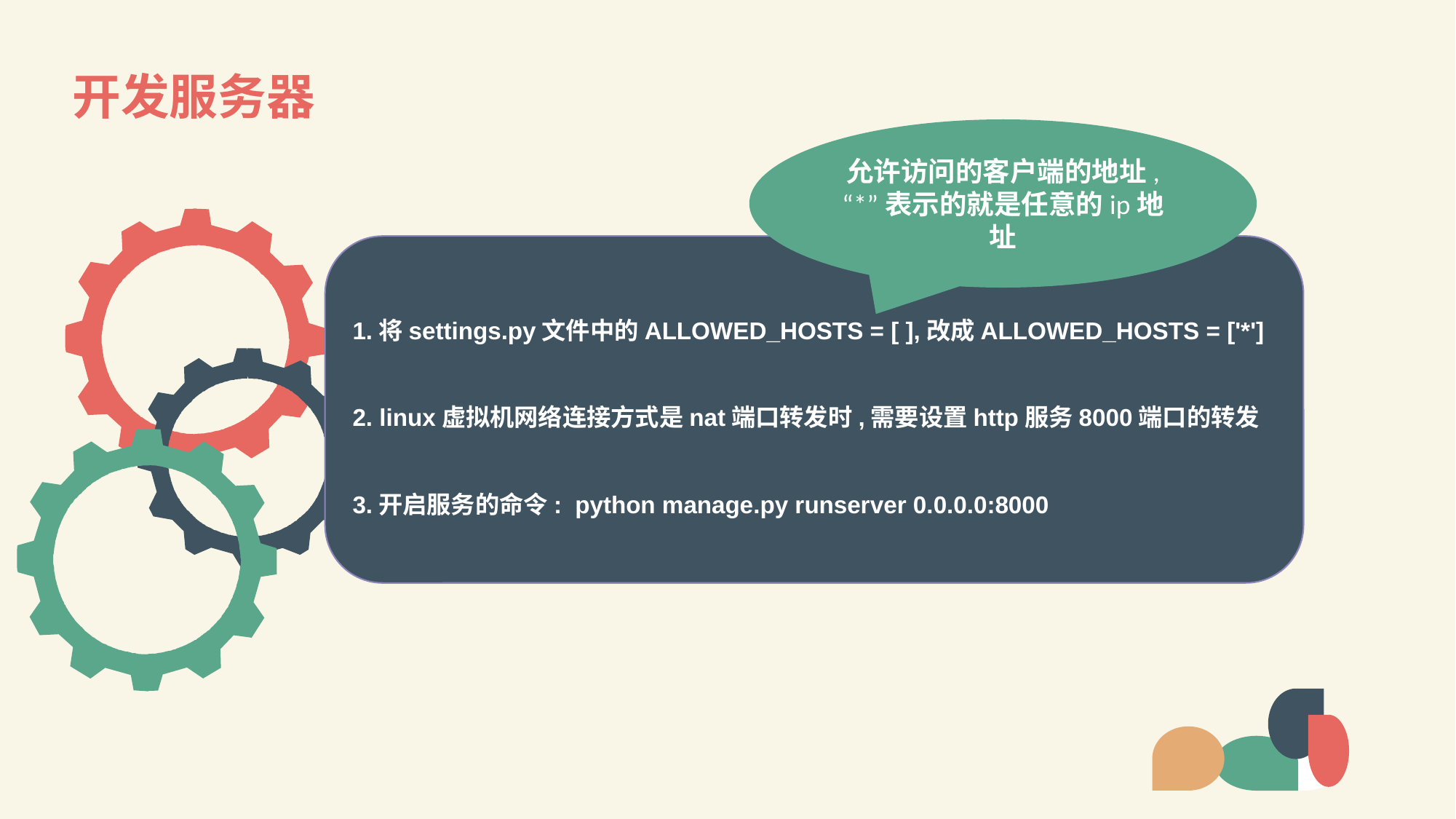

# 开发服务器
允许访问的客户端的地址, “*”表示的就是任意的ip地址

1.将settings.py文件中的ALLOWED_HOSTS = [ ],改成ALLOWED_HOSTS = ['*']

2. linux虚拟机网络连接方式是nat端口转发时,需要设置http服务8000端口的转发

3.开启服务的命令:  python manage.py runserver 0.0.0.0:8000

LOREM